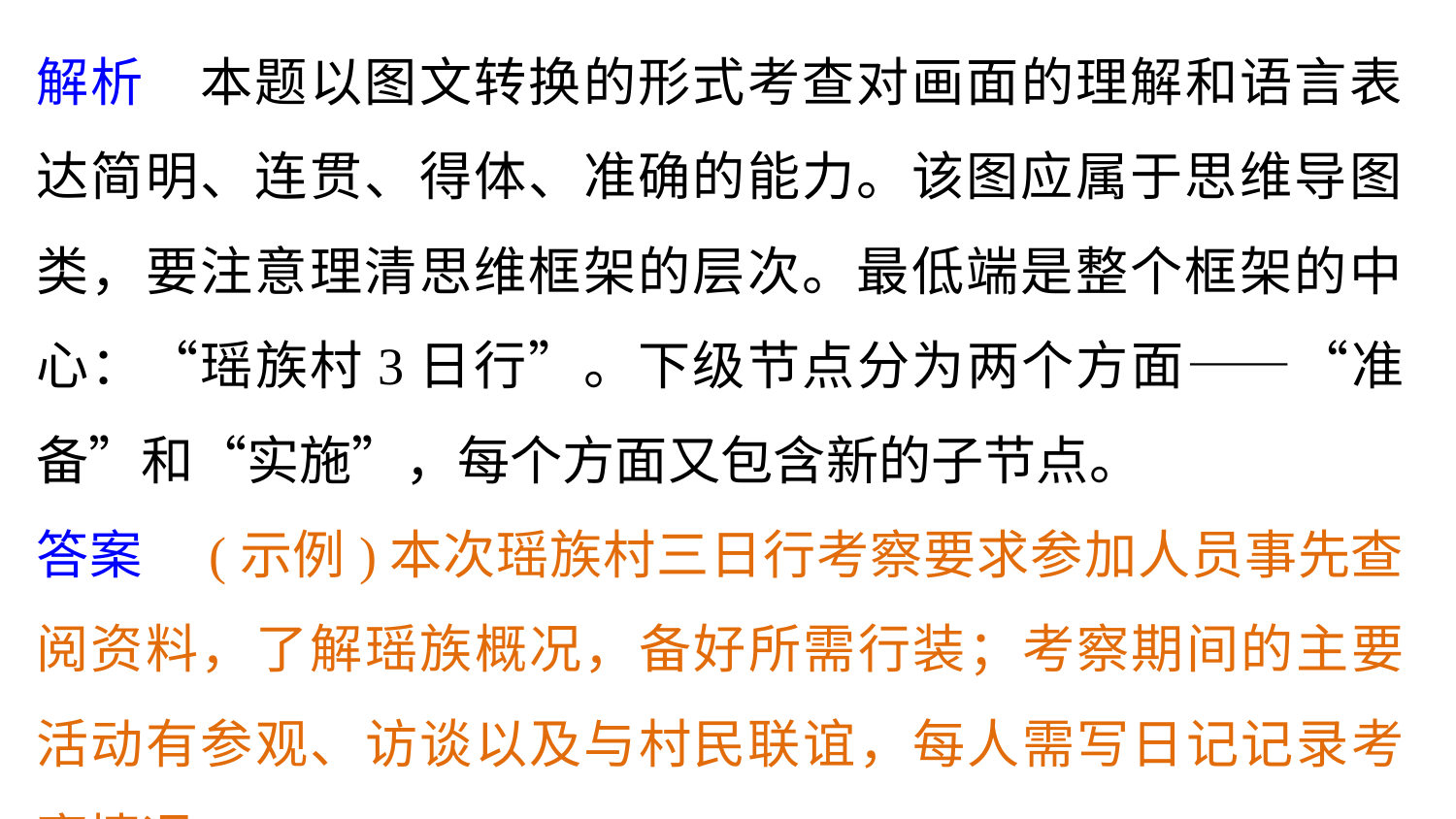

解析　本题以图文转换的形式考查对画面的理解和语言表达简明、连贯、得体、准确的能力。该图应属于思维导图类，要注意理清思维框架的层次。最低端是整个框架的中心：“瑶族村3日行”。下级节点分为两个方面——“准备”和“实施”，每个方面又包含新的子节点。
答案　(示例)本次瑶族村三日行考察要求参加人员事先查阅资料，了解瑶族概况，备好所需行装；考察期间的主要活动有参观、访谈以及与村民联谊，每人需写日记记录考察情况。